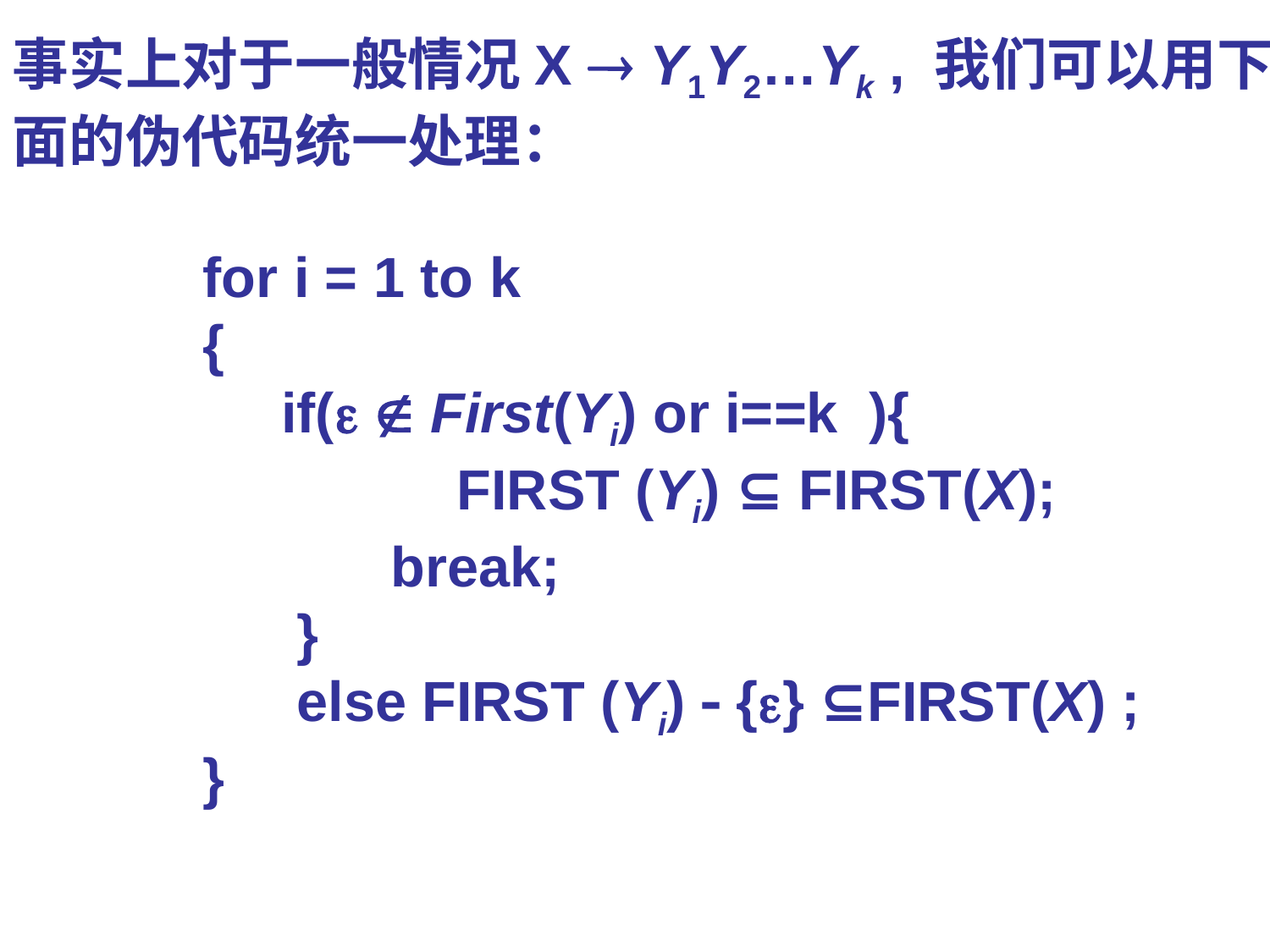

事实上对于一般情况X → Y1Y2…Yk , 我们可以用下面的伪代码统一处理：

for i = 1 to k
{
     if(ε ∉ First(Yi) or i==k  ){
 		FIRST (Yi) ⊆ FIRST(X);
            break;
      }
      else FIRST (Yi) − {ε} ⊆FIRST(X) ;
}